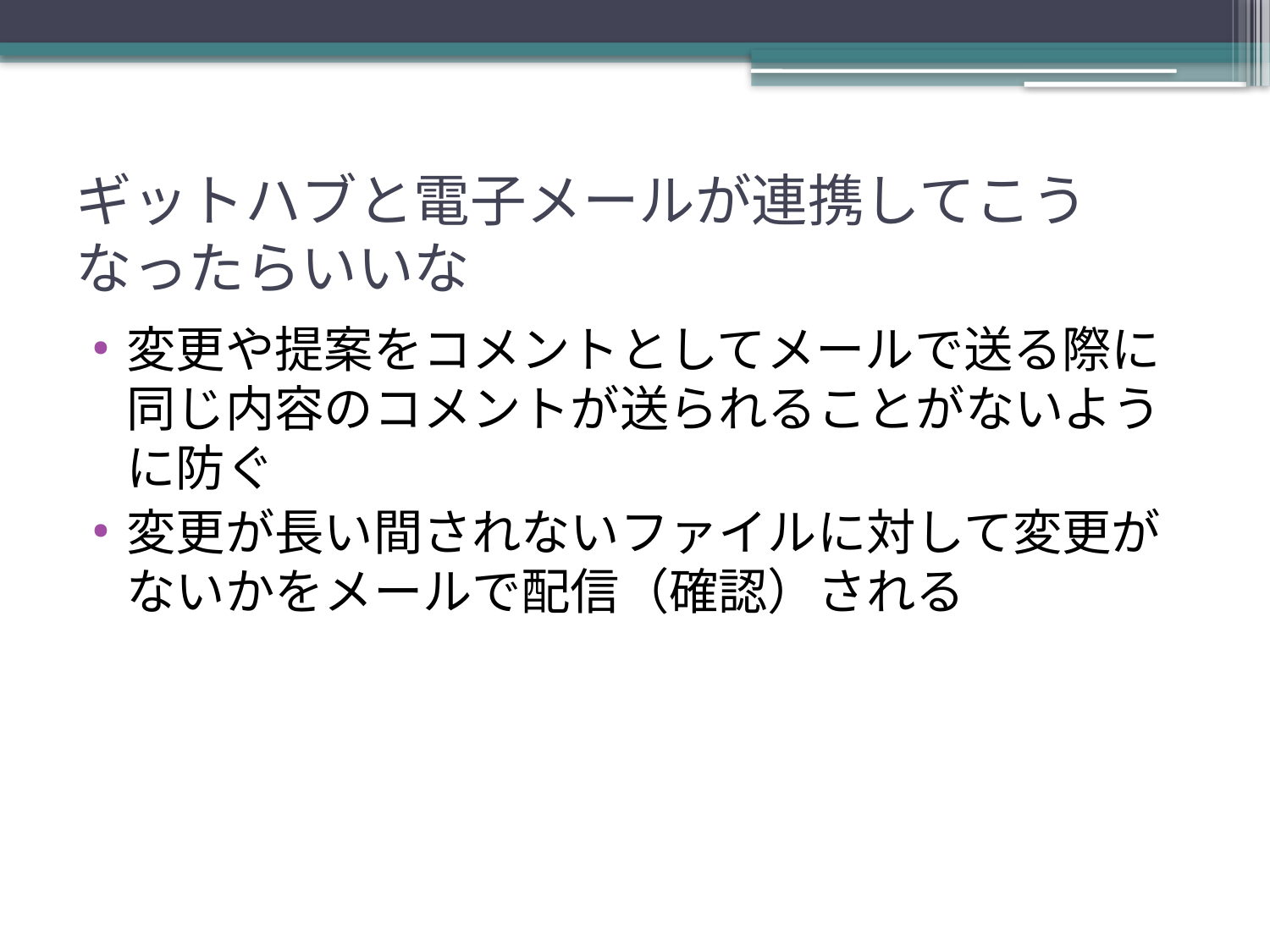

# ギットハブと電子メールが連携してこうなったらいいな
変更や提案をコメントとしてメールで送る際に同じ内容のコメントが送られることがないように防ぐ
変更が長い間されないファイルに対して変更がないかをメールで配信（確認）される